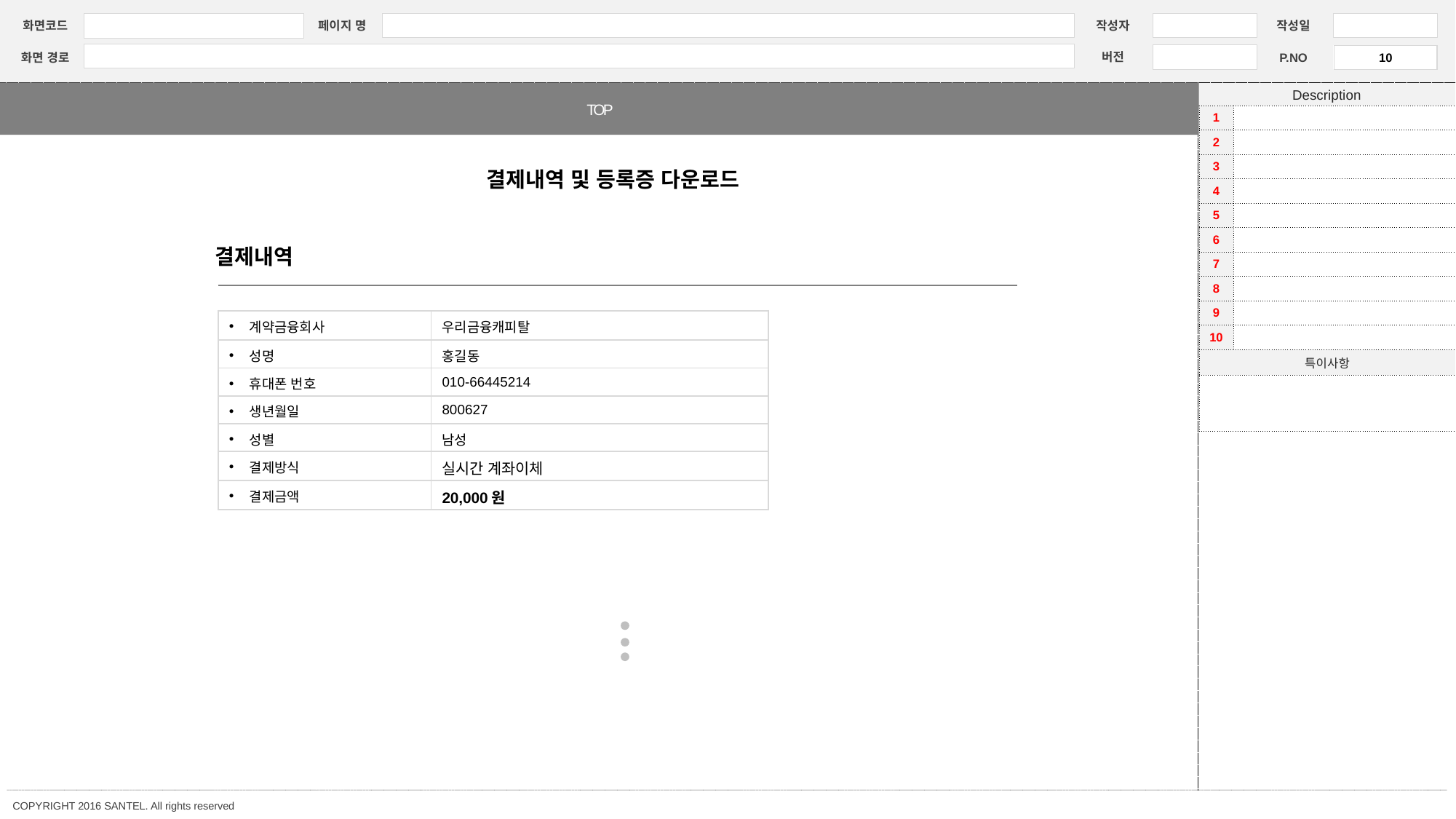

TOP
| 1 |  |
| --- | --- |
| 2 |  |
| 3 |  |
| 4 |  |
| 5 |  |
| 6 |  |
| 7 |  |
| 8 |  |
| 9 |  |
| 10 |  |
| 특이사항 |  |
|  |  |
결제내역 및 등록증 다운로드
결제내역
| 계약금융회사 | 우리금융캐피탈 |
| --- | --- |
| 성명 | 홍길동 |
| 휴대폰 번호 | 010-66445214 |
| 생년월일 | 800627 |
| 성별 | 남성 |
| 결제방식 | 실시간 계좌이체 |
| 결제금액 | 20,000원 |